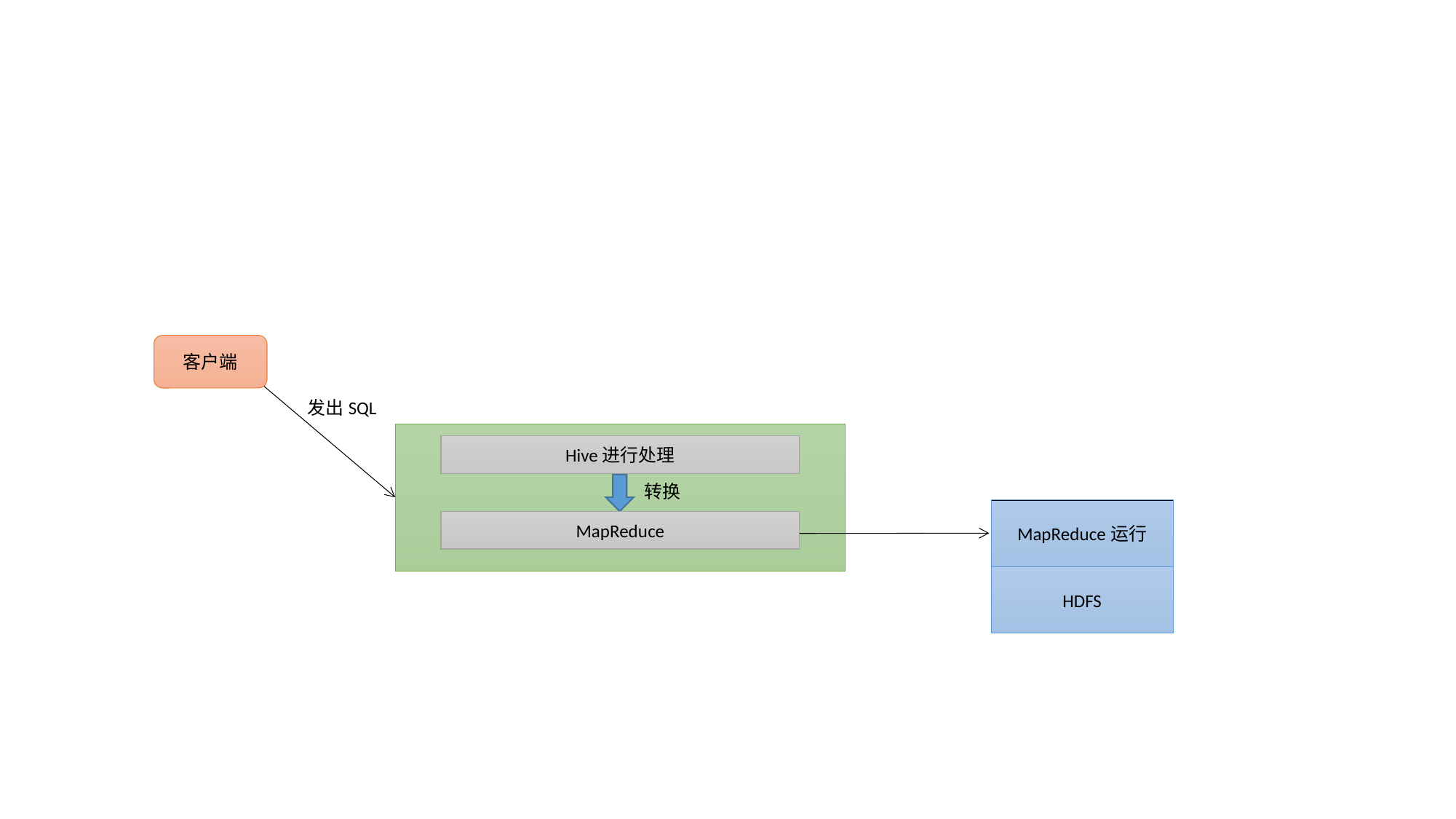

客户端
发出SQL

Hive进行处理

转换
MapReduce运行
MapReduce
HDFS